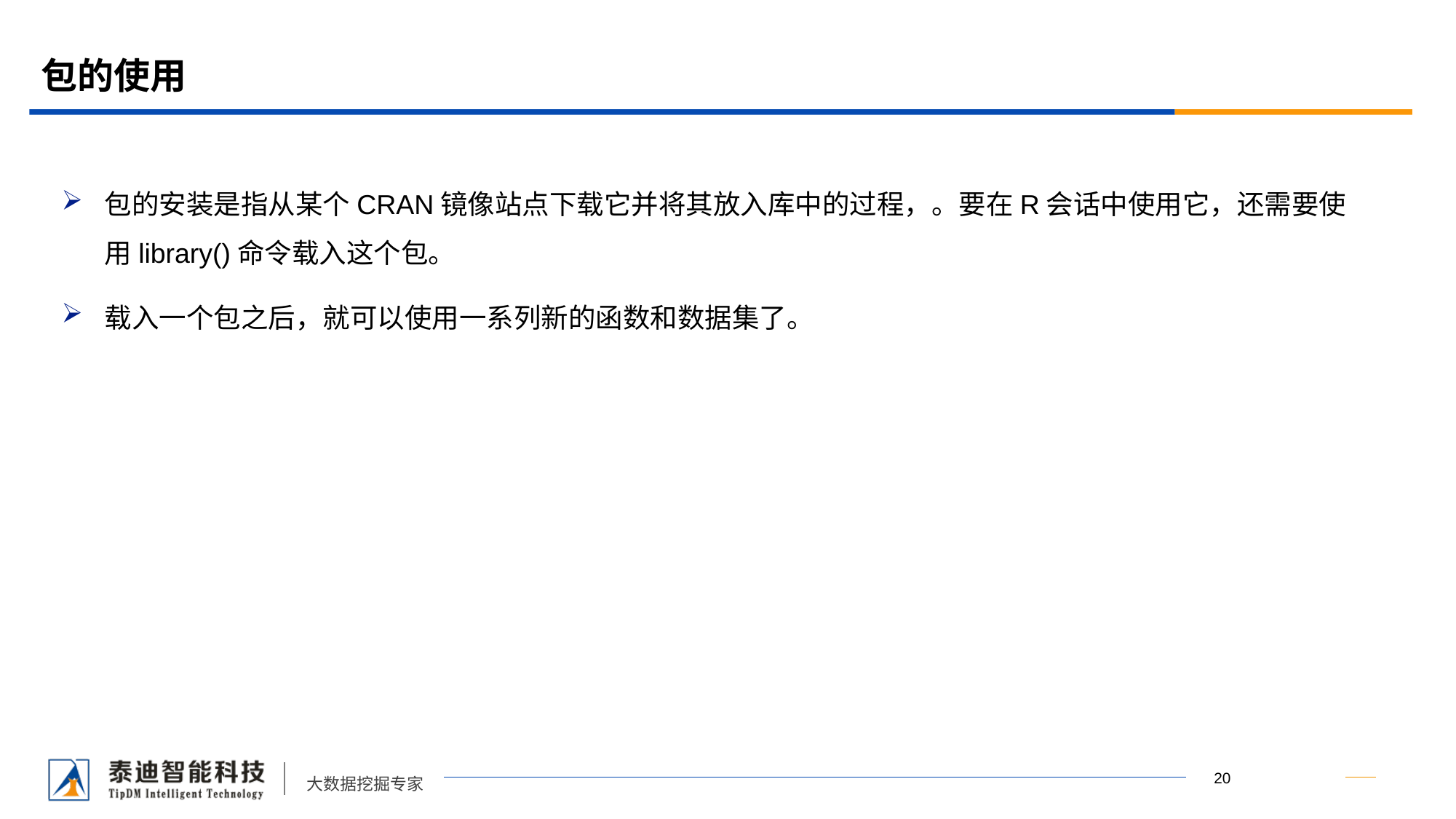

# 包的使用
包的安装是指从某个CRAN镜像站点下载它并将其放入库中的过程，。要在R会话中使用它，还需要使用library()命令载入这个包。
载入一个包之后，就可以使用一系列新的函数和数据集了。